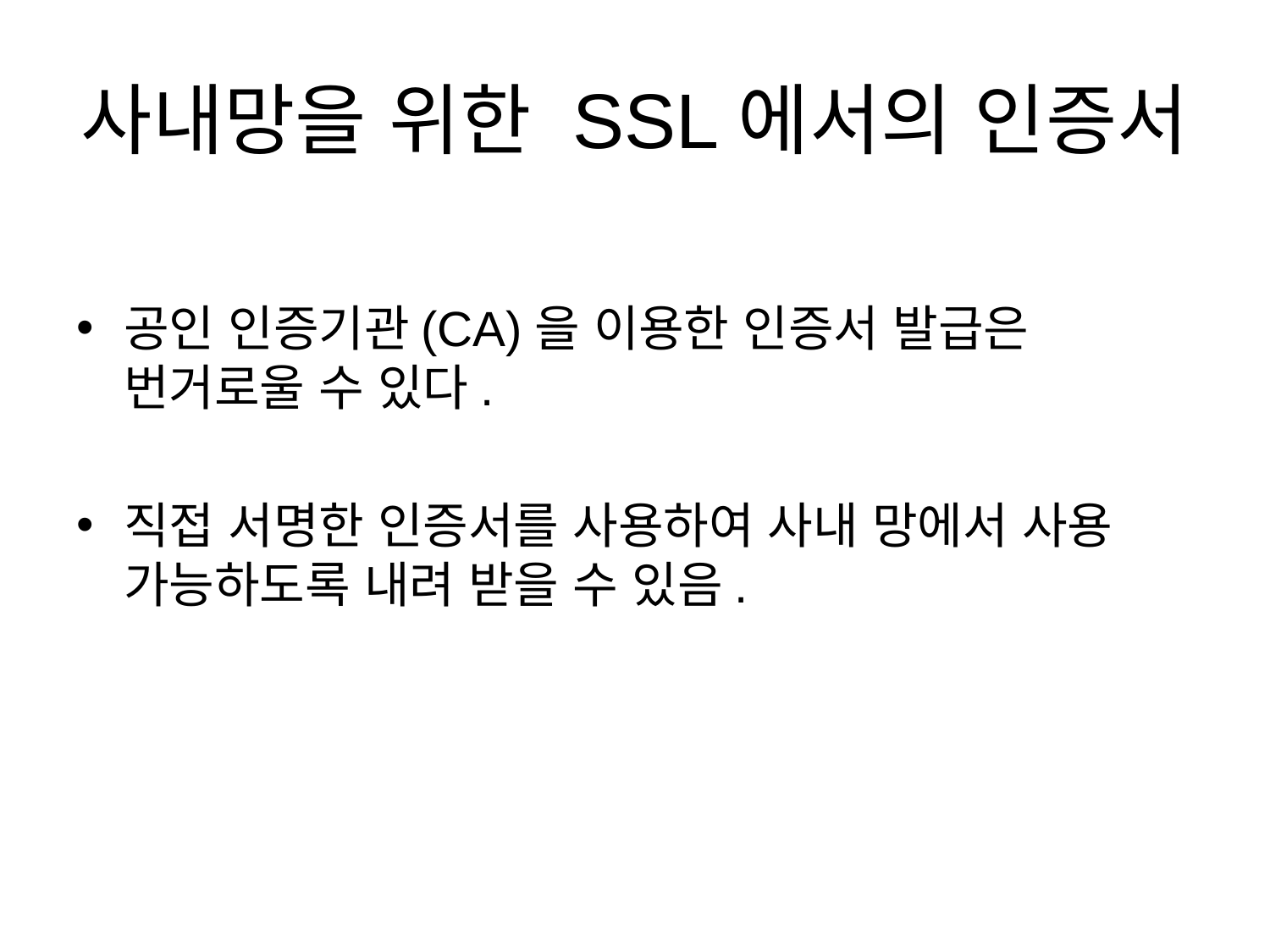

# 사내망을 위한 SSL에서의 인증서

공인 인증기관(CA)을 이용한 인증서 발급은 번거로울 수 있다.

직접 서명한 인증서를 사용하여 사내 망에서 사용 가능하도록 내려 받을 수 있음.